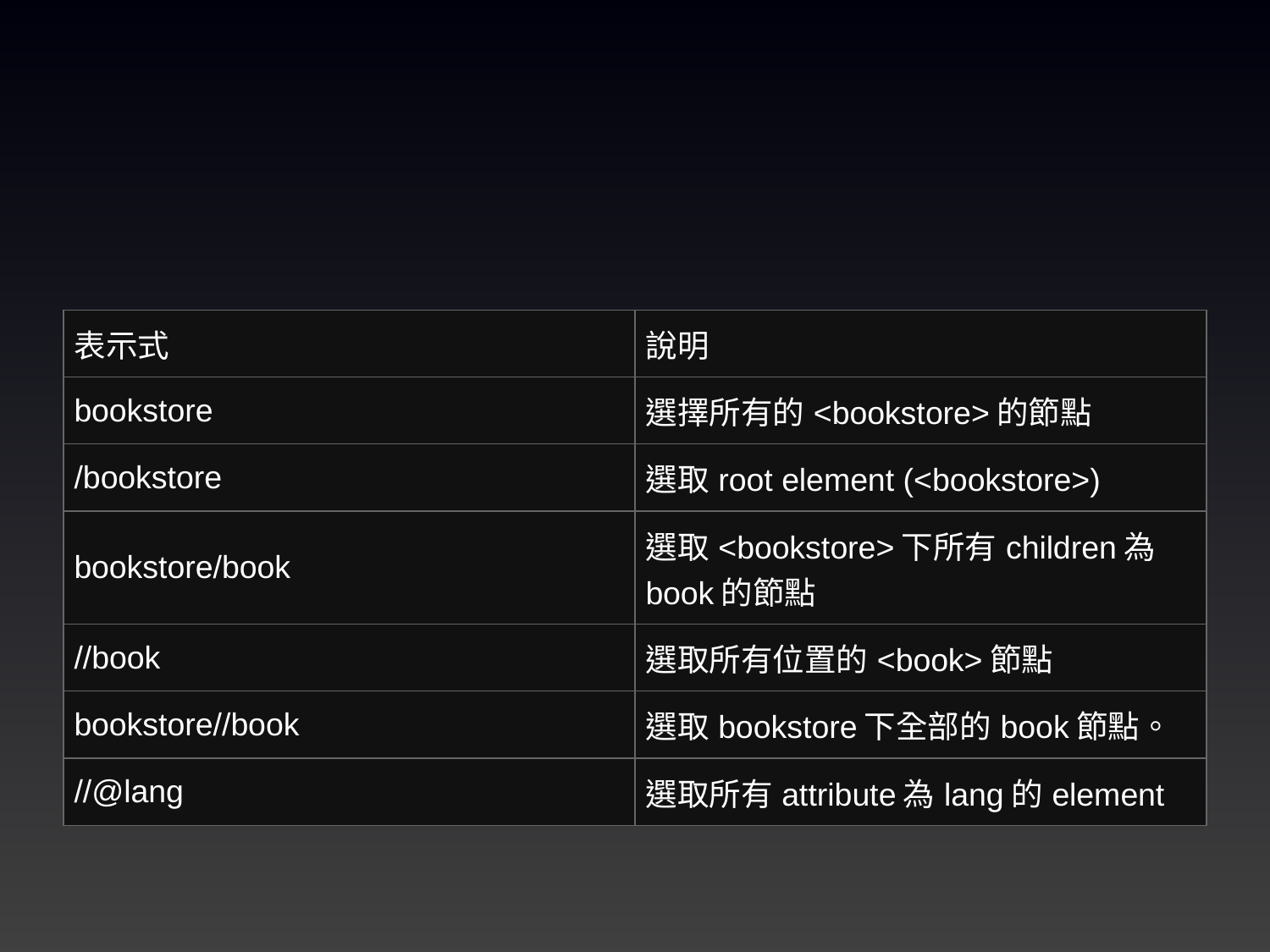

| 表示式 | 說明 |
| --- | --- |
| bookstore | 選擇所有的<bookstore>的節點 |
| /bookstore | 選取root element (<bookstore>) |
| bookstore/book | 選取<bookstore>下所有children為book的節點 |
| //book | 選取所有位置的<book>節點 |
| bookstore//book | 選取bookstore下全部的book節點。 |
| //@lang | 選取所有attribute為lang的element |